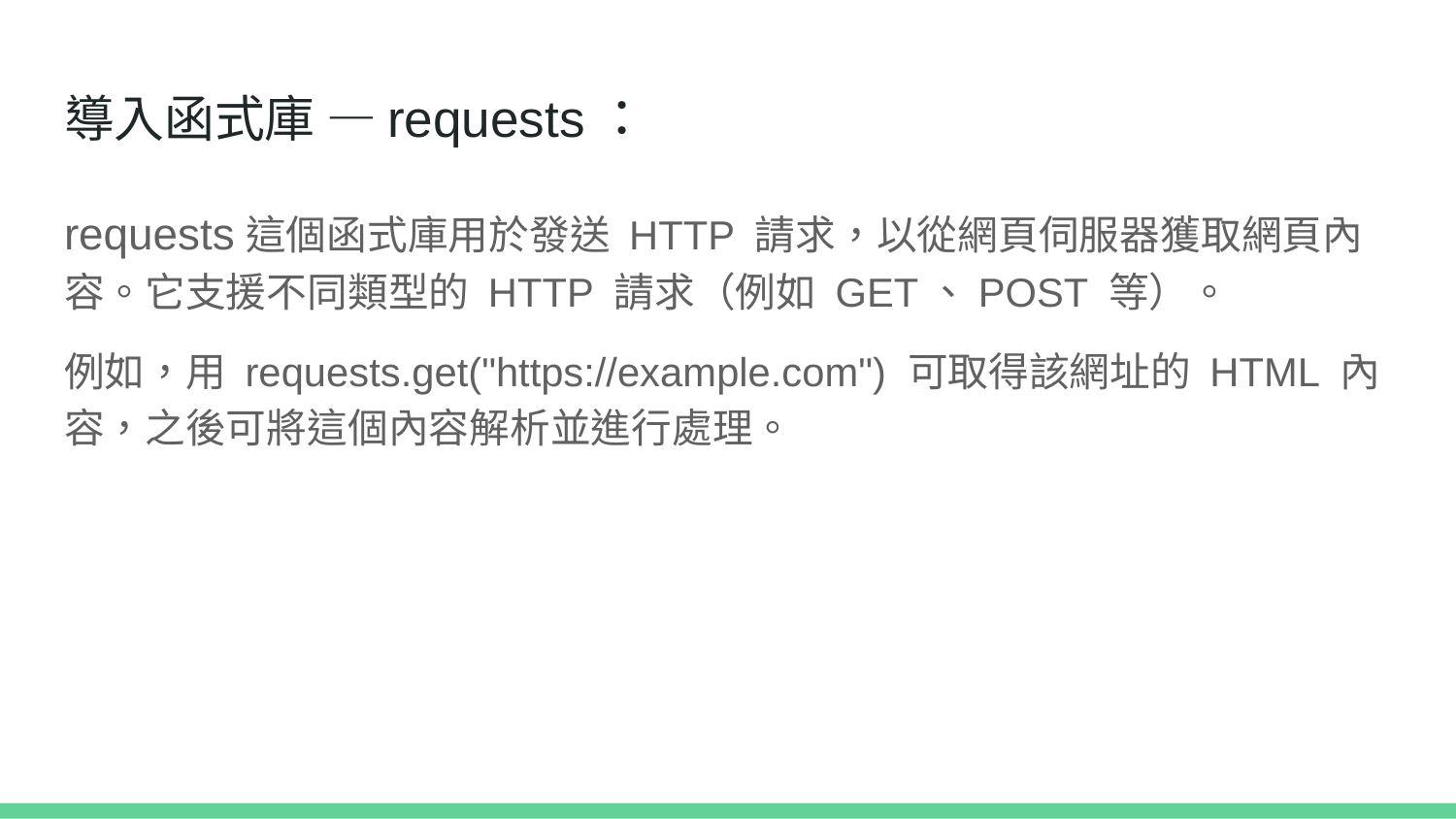

# 導入函式庫 —requests：
requests這個函式庫用於發送 HTTP 請求，以從網頁伺服器獲取網頁內容。它支援不同類型的 HTTP 請求（例如 GET、POST 等）。
例如，用 requests.get("https://example.com") 可取得該網址的 HTML 內容，之後可將這個內容解析並進行處理。